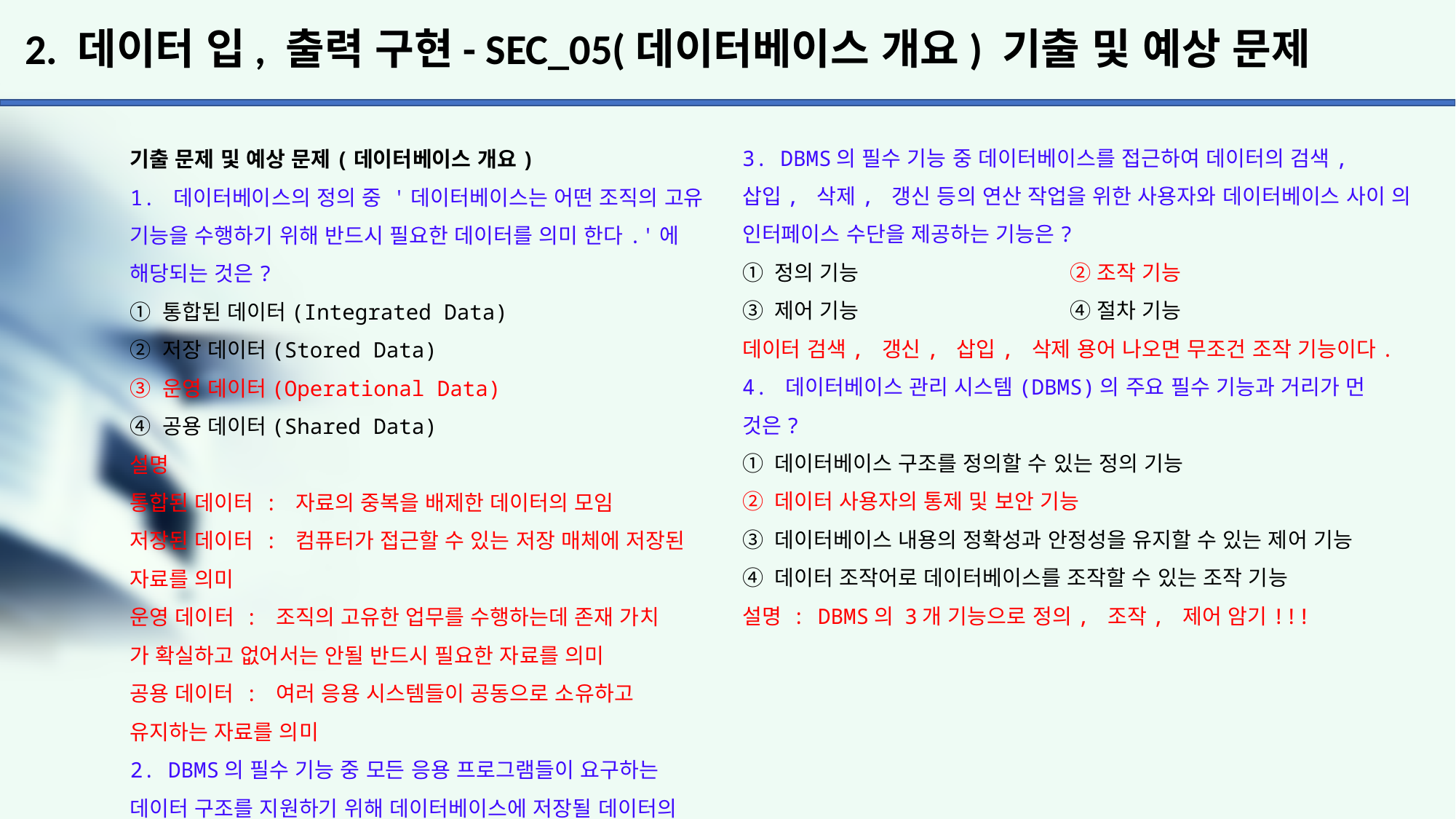

# 2. 데이터 입, 출력 구현- SEC_05(데이터베이스 개요) 기출 및 예상 문제
3. DBMS의 필수 기능 중 데이터베이스를 접근하여 데이터의 검색,
삽입, 삭제, 갱신 등의 연산 작업을 위한 사용자와 데이터베이스 사이 의 인터페이스 수단을 제공하는 기능은?
① 정의 기능 		② 조작 기능
③ 제어 기능		④ 절차 기능
데이터 검색, 갱신, 삽입, 삭제 용어 나오면 무조건 조작 기능이다.
4. 데이터베이스 관리 시스템(DBMS)의 주요 필수 기능과 거리가 먼
것은?
① 데이터베이스 구조를 정의할 수 있는 정의 기능
② 데이터 사용자의 통제 및 보안 기능
③ 데이터베이스 내용의 정확성과 안정성을 유지할 수 있는 제어 기능
④ 데이터 조작어로 데이터베이스를 조작할 수 있는 조작 기능
설명 : DBMS의 3개 기능으로 정의, 조작, 제어 암기!!!
기출 문제 및 예상 문제(데이터베이스 개요)
1. 데이터베이스의 정의 중 '데이터베이스는 어떤 조직의 고유 기능을 수행하기 위해 반드시 필요한 데이터를 의미 한다.'에 해당되는 것은?
① 통합된 데이터(Integrated Data)
② 저장 데이터(Stored Data)
③ 운영 데이터(Operational Data)
④ 공용 데이터(Shared Data)
설명
통합된 데이터 : 자료의 중복을 배제한 데이터의 모임
저장된 데이터 : 컴퓨터가 접근할 수 있는 저장 매체에 저장된 자료를 의미
운영 데이터 : 조직의 고유한 업무를 수행하는데 존재 가치
가 확실하고 없어서는 안될 반드시 필요한 자료를 의미
공용 데이터 : 여러 응용 시스템들이 공동으로 소유하고 유지하는 자료를 의미
2. DBMS의 필수 기능 중 모든 응용 프로그램들이 요구하는 데이터 구조를 지원하기 위해 데이터베이스에 저장될 데이터의 타입과 구조에 대한 정의, 이용 방식, 제약 조건 등을 명시하는 것은?
① Manipulation 기능		② Definition 기능
③ Control 기능			④ Procedure 기능
DBMS의 필수 기능에는 정의, 조작, 제어 기능이 있다.
정의 기능 : 모든 응용 프로그램들이 요구하는 데이터 구조 를 지원하기 위해 데이터베이스에 저장될 데이터의 타입 (Type)과 구조에 대한 정의, 이용 방식, 제약 조건 등을 명시하는 것이다.
조작 기능 : 데이터 검색, 갱신, 삽입, 삭제 등을 체계적
으로 처리하기 위해 사용자와 데이터베이스 사이에
인터페이스 수단을 제공하는 기능이다.
제어 기능 : 데이터 베이스를 접근하는 갱신, 삽입, 삭제
작업이 정확하게 수행되어 데이터의 무결성이 유지되도록
제어해야 한다.
제어 기능에는 정당한 사용자가 허가된 데이터만 접근할 수
있도록 보안을 유지하고 권한을 검사할 수 있어야 한다.
여러 사용자가 데이터베이스를 동시에 접근하여 데이터를
처리할 때 처리 결과가 항상 정확성을 유지하도록 병행제어
를 할 수 있어야 한다.